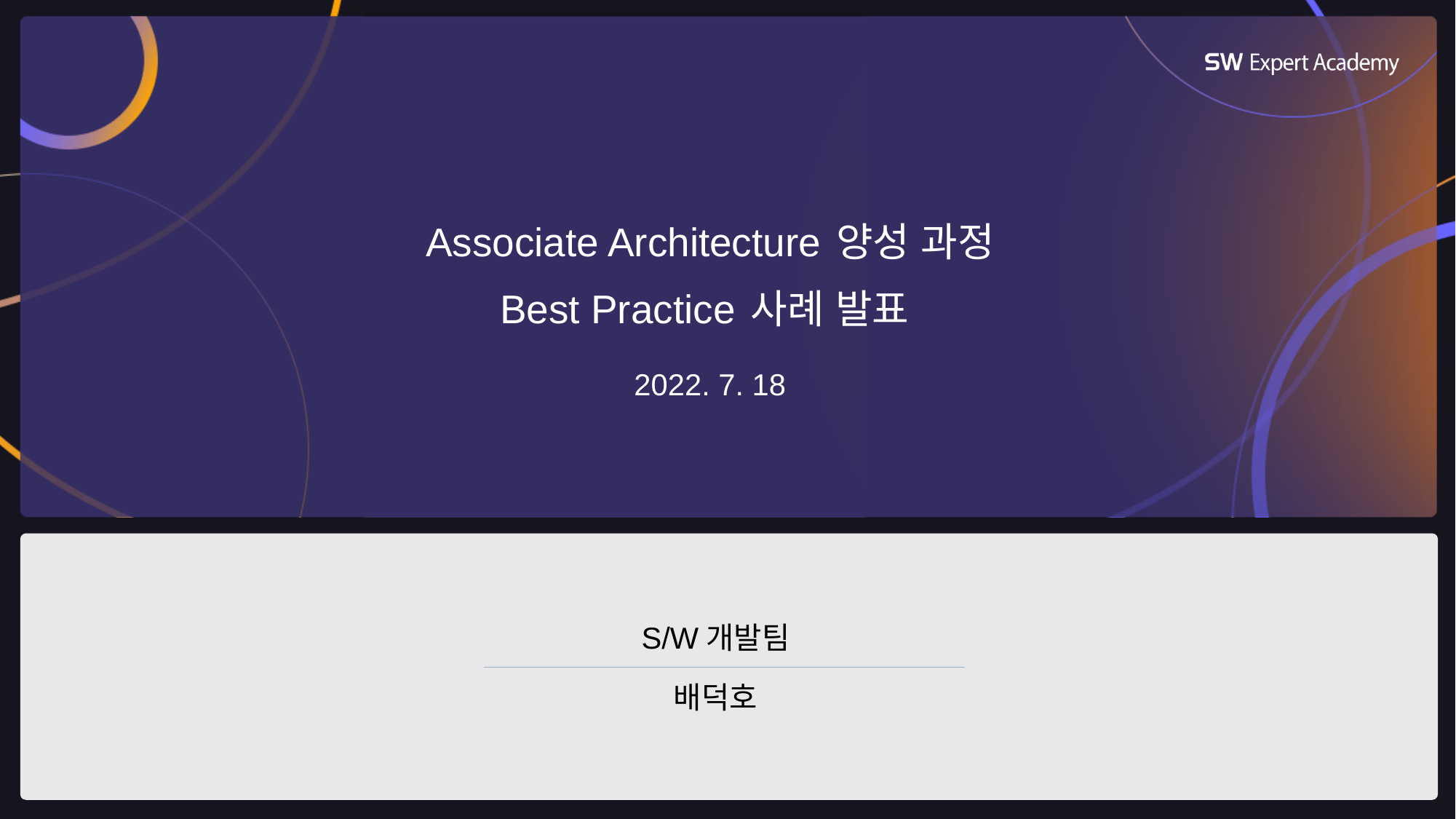

Associate Architecture 양성 과정
Best Practice 사례 발표
2022. 7. 18
S/W개발팀
배덕호